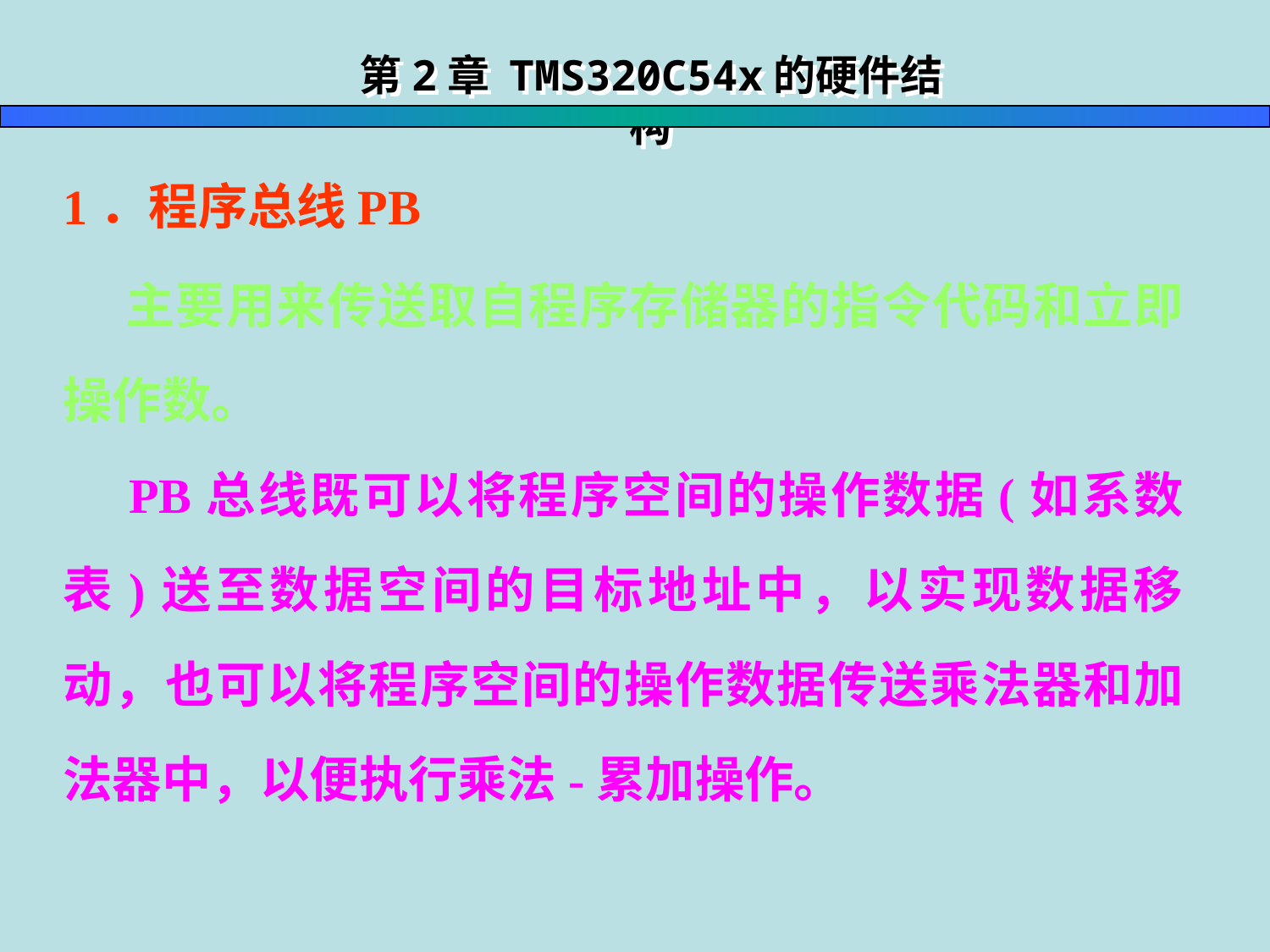

第2章 TMS320C54x的硬件结构

1．程序总线PB
    主要用来传送取自程序存储器的指令代码和立即操作数。
    PB总线既可以将程序空间的操作数据(如系数表)送至数据空间的目标地址中，以实现数据移动，也可以将程序空间的操作数据传送乘法器和加法器中，以便执行乘法-累加操作。
38